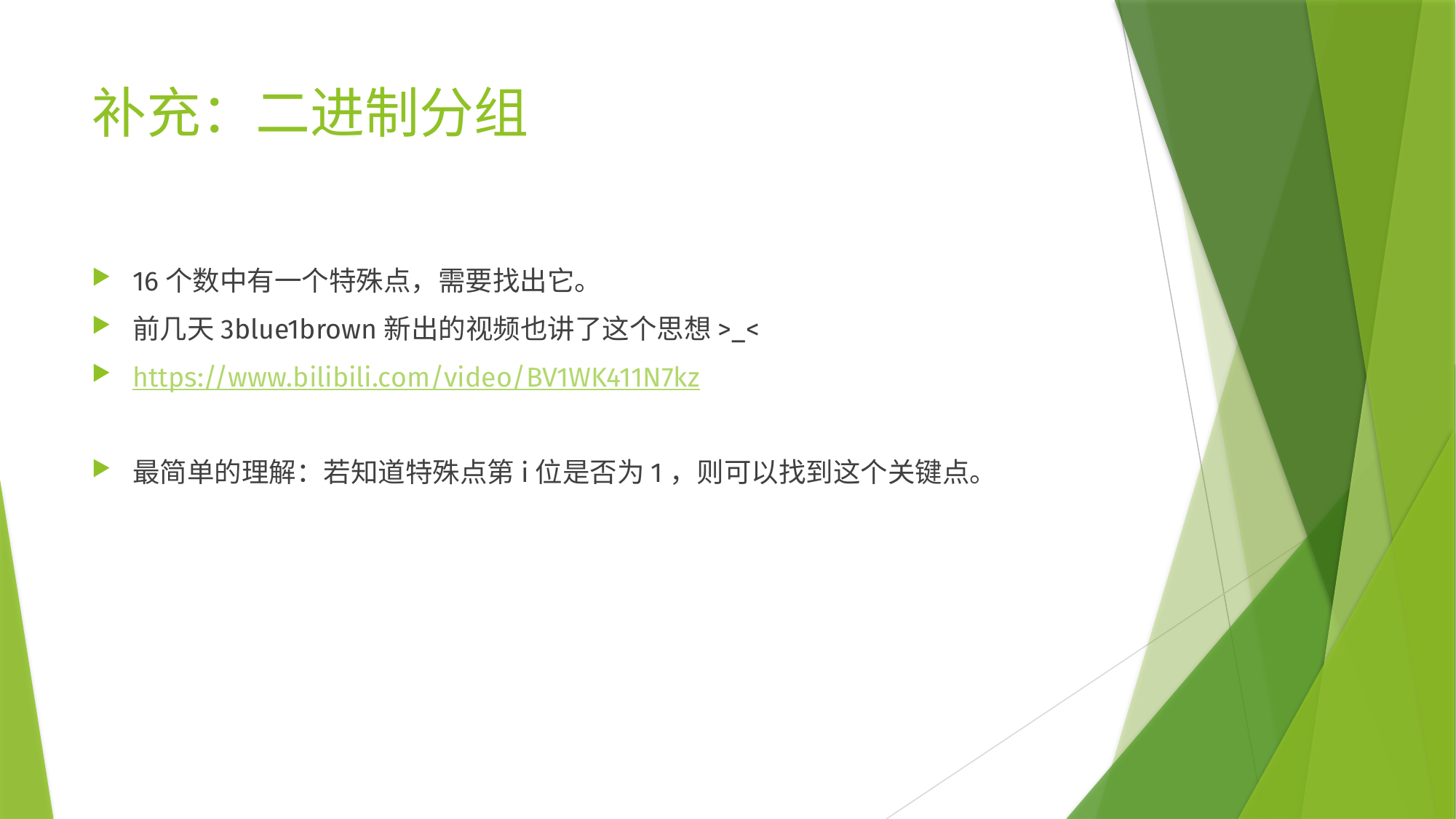

# 补充：二进制分组
16个数中有一个特殊点，需要找出它。
前几天3blue1brown新出的视频也讲了这个思想>_<
https://www.bilibili.com/video/BV1WK411N7kz

最简单的理解：若知道特殊点第i位是否为1，则可以找到这个关键点。